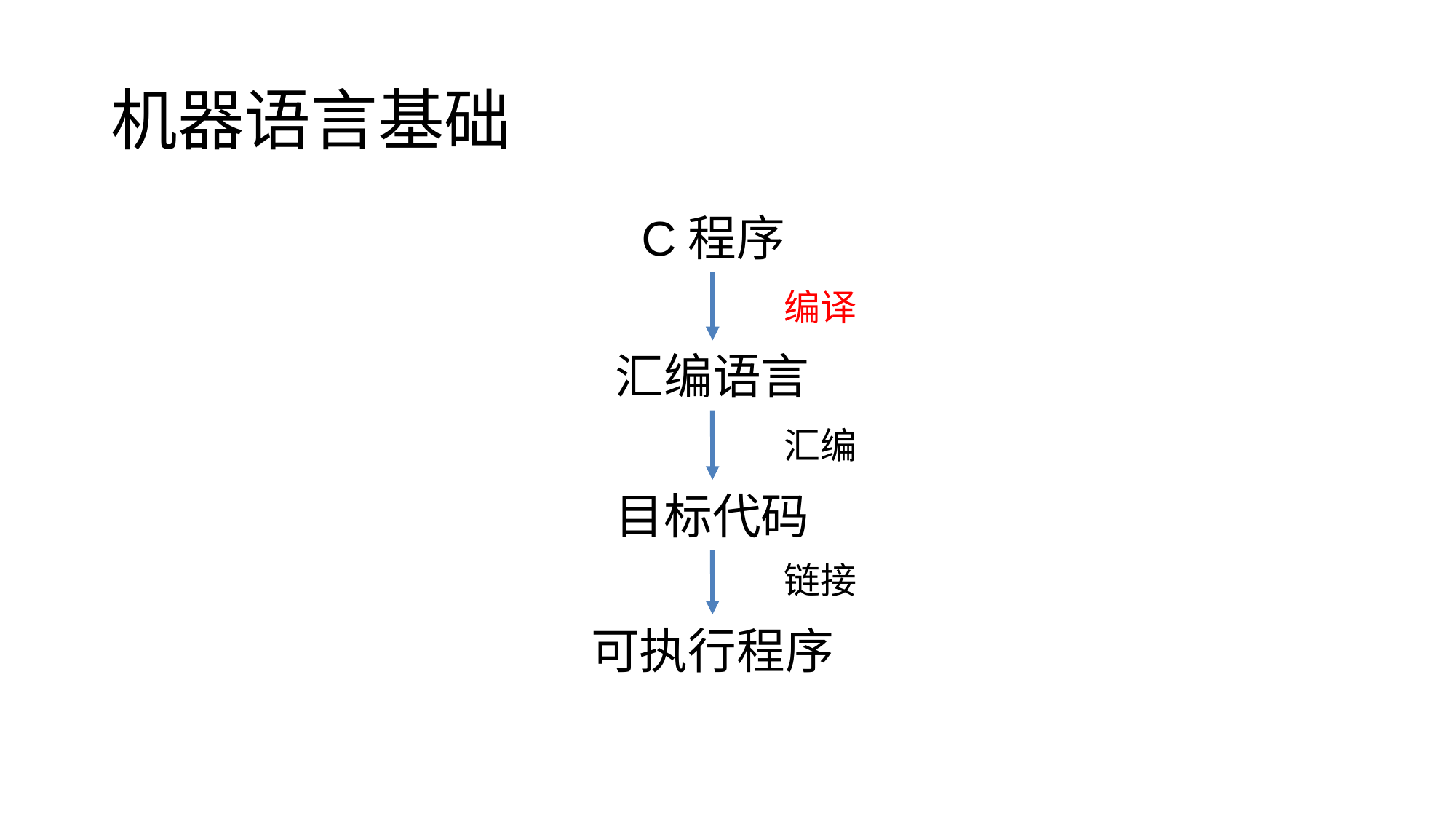

# 机器语言基础
C程序

编译
汇编语言

汇编
目标代码

链接
可执行程序